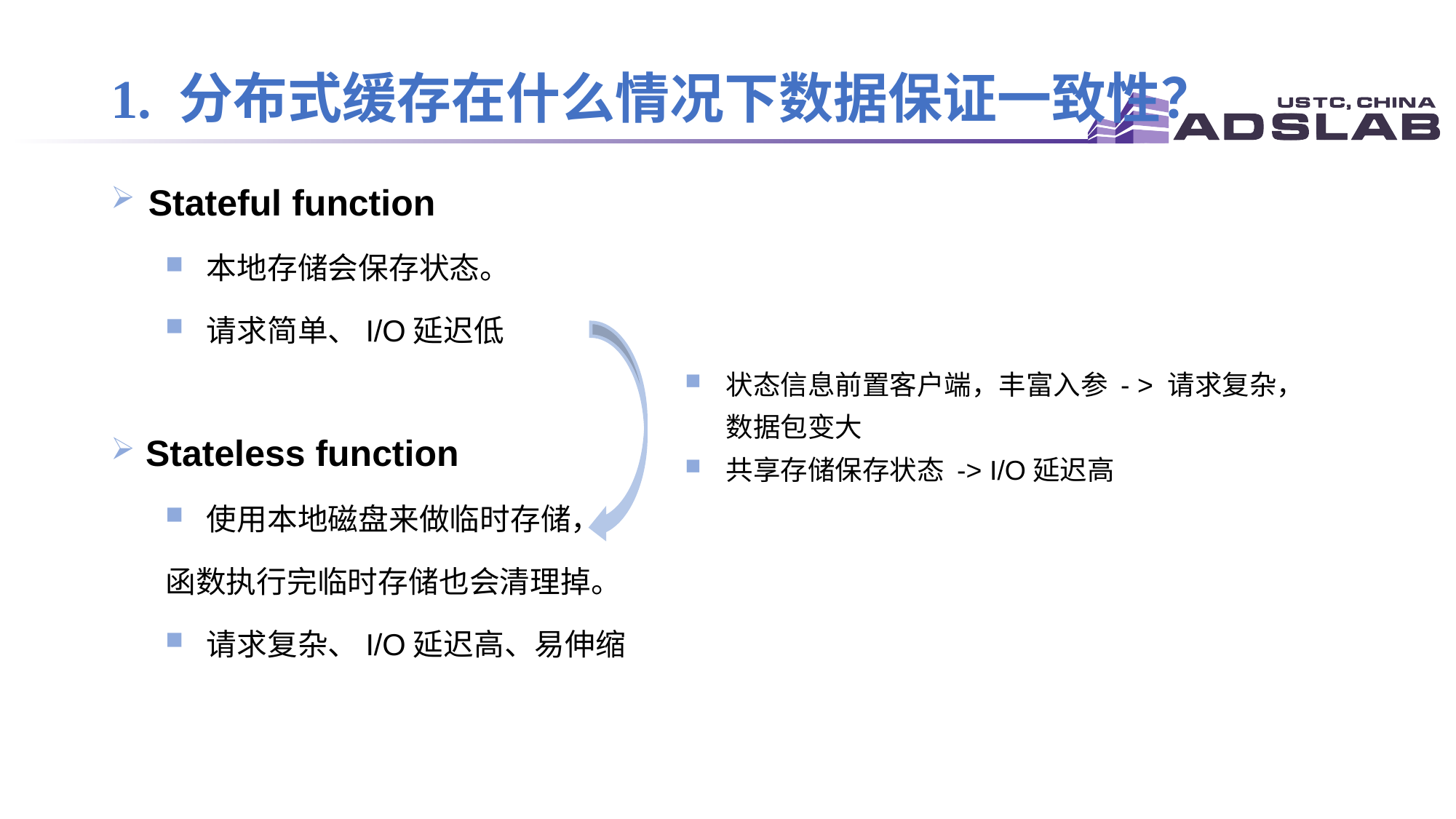

# 1. 分布式缓存在什么情况下数据保证一致性？
 Stateful function
本地存储会保存状态。
请求简单、I/O延迟低

 Stateless function
使用本地磁盘来做临时存储，
函数执行完临时存储也会清理掉。
请求复杂、I/O延迟高、易伸缩

状态信息前置客户端，丰富入参 - > 请求复杂，数据包变大
共享存储保存状态 -> I/O延迟高